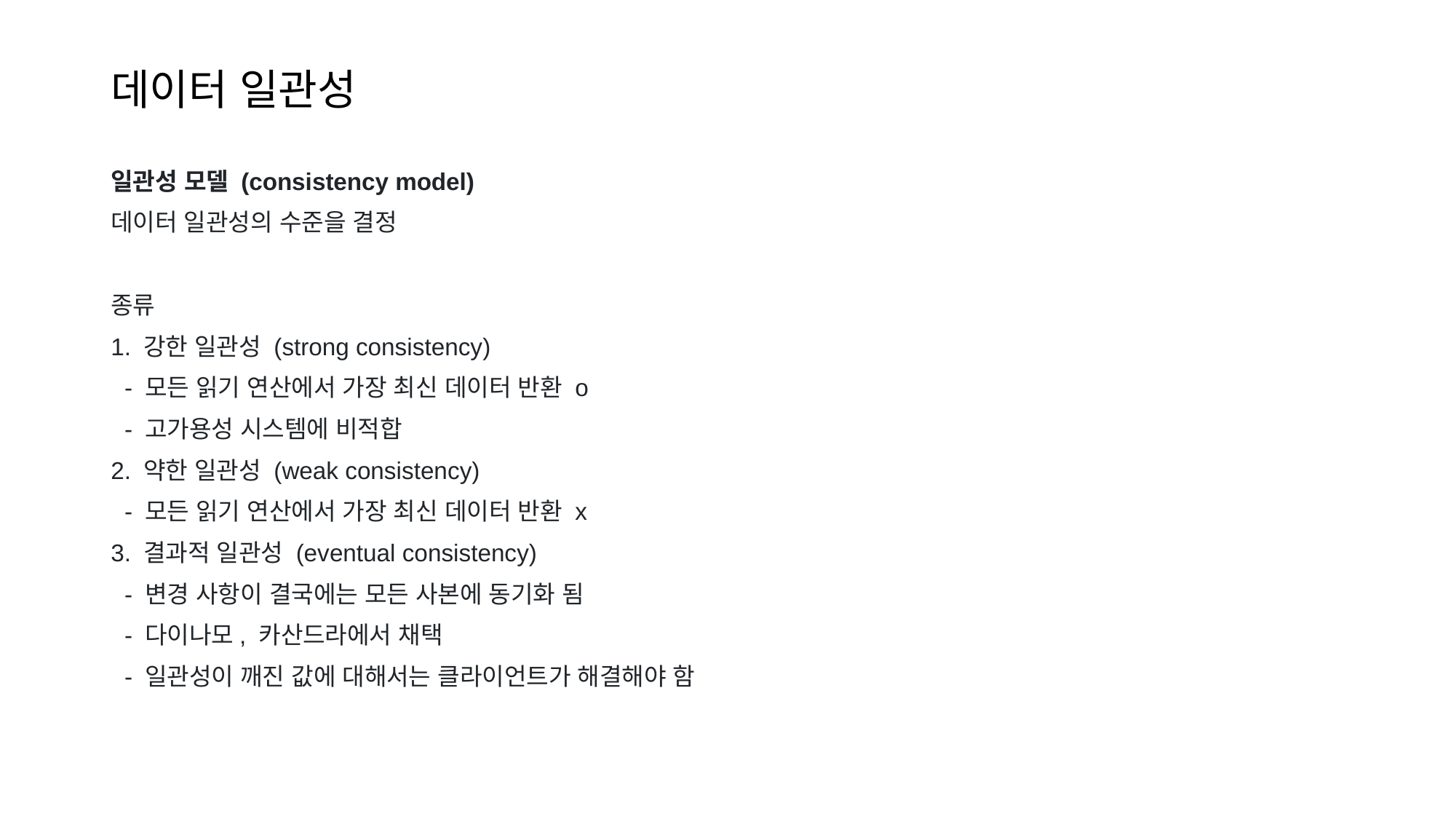

# 데이터 일관성
일관성 모델 (consistency model)
데이터 일관성의 수준을 결정

종류
1. 강한 일관성 (strong consistency)
  - 모든 읽기 연산에서 가장 최신 데이터 반환 o
  - 고가용성 시스템에 비적합
2. 약한 일관성 (weak consistency)
  - 모든 읽기 연산에서 가장 최신 데이터 반환 x
3. 결과적 일관성 (eventual consistency)
  - 변경 사항이 결국에는 모든 사본에 동기화 됨
  - 다이나모, 카산드라에서 채택
  - 일관성이 깨진 값에 대해서는 클라이언트가 해결해야 함